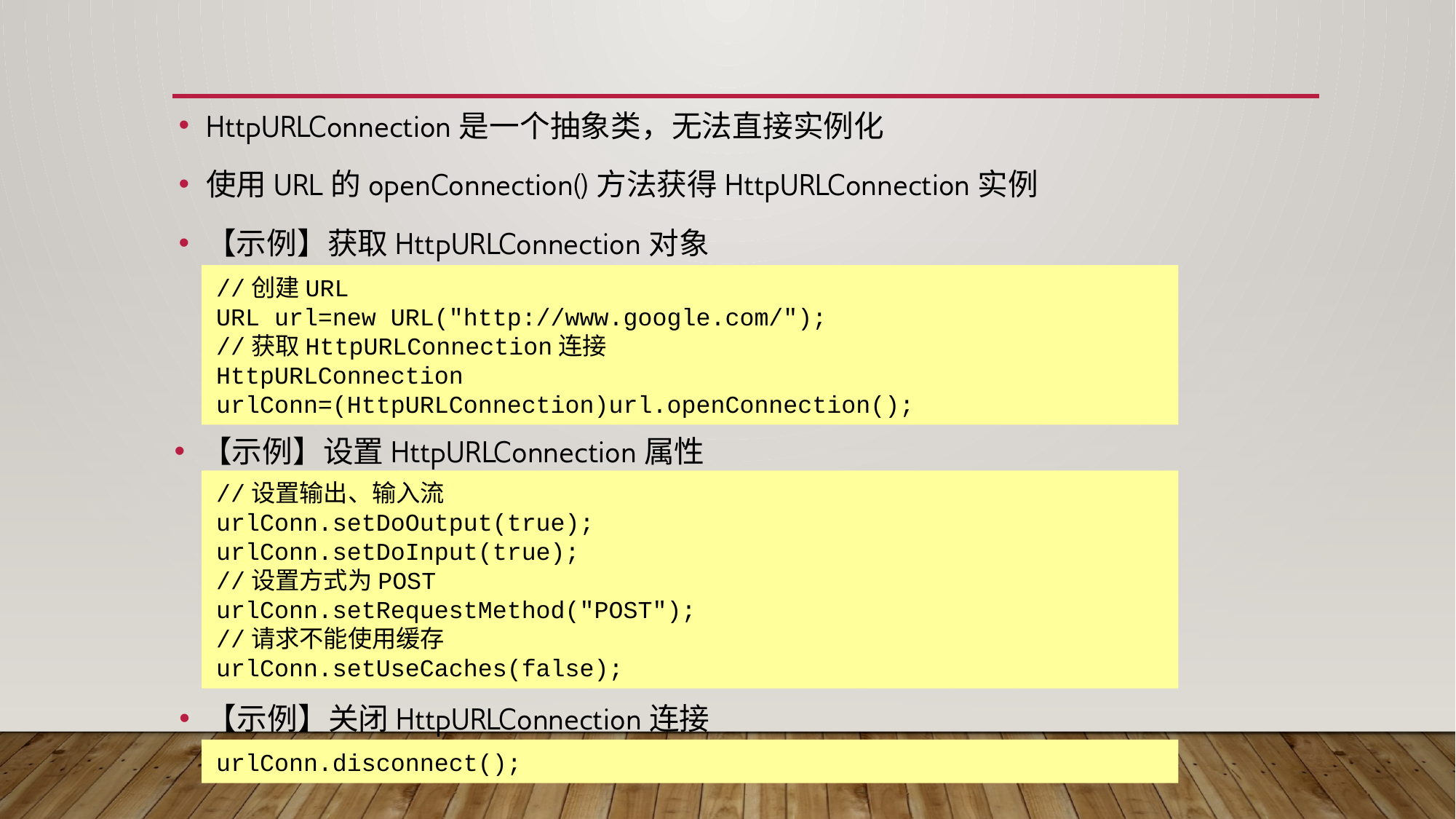

#
HttpURLConnection是一个抽象类，无法直接实例化
使用URL的openConnection()方法获得HttpURLConnection实例
【示例】获取HttpURLConnection对象

//创建URL
URL url=new URL("http://www.google.com/");
//获取HttpURLConnection连接
HttpURLConnection urlConn=(HttpURLConnection)url.openConnection();
【示例】设置HttpURLConnection属性
//设置输出、输入流
urlConn.setDoOutput(true);
urlConn.setDoInput(true);
//设置方式为POST
urlConn.setRequestMethod("POST");
//请求不能使用缓存
urlConn.setUseCaches(false);
【示例】关闭HttpURLConnection连接
urlConn.disconnect();